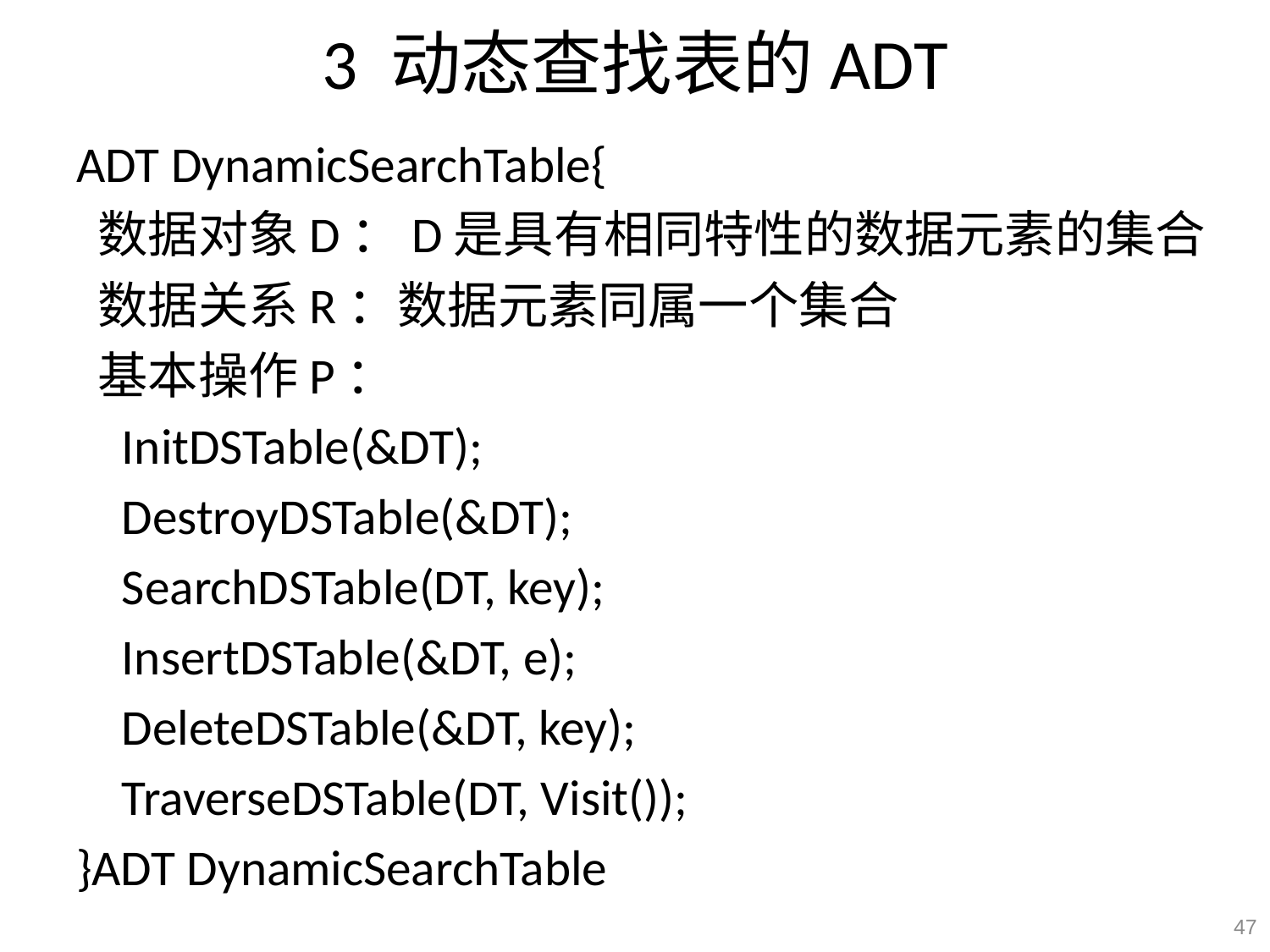

# 3 动态查找表的ADT
ADT DynamicSearchTable{
 数据对象D：D是具有相同特性的数据元素的集合
 数据关系R：数据元素同属一个集合
 基本操作P：
    InitDSTable(&DT);
    DestroyDSTable(&DT);
    SearchDSTable(DT, key);
    InsertDSTable(&DT, e);
    DeleteDSTable(&DT, key);
    TraverseDSTable(DT, Visit());
}ADT DynamicSearchTable
47